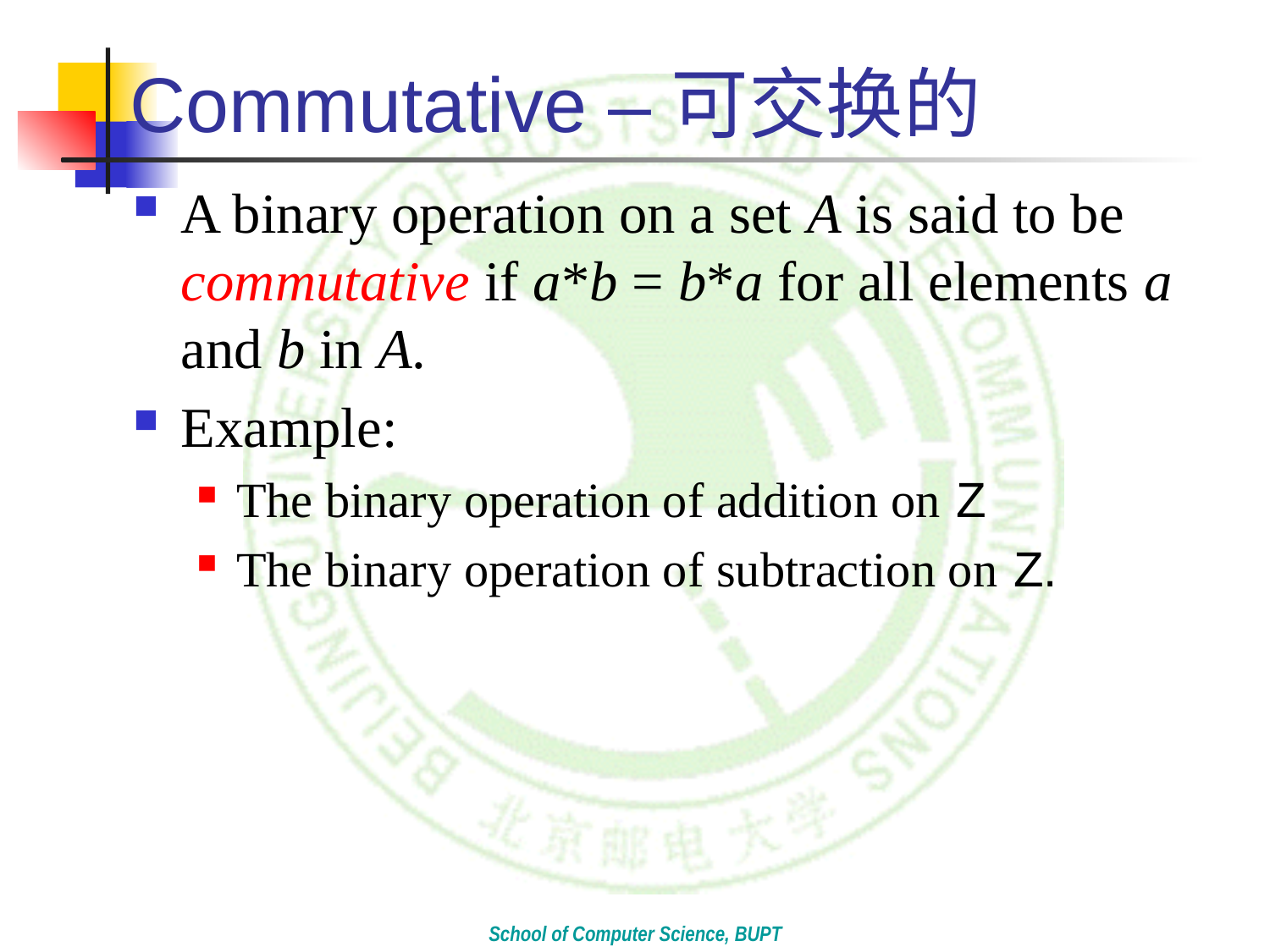

# Commutative –可交换的
A binary operation on a set A is said to be commutative if a*b = b*a for all elements a and b in A.
Example:
The binary operation of addition on Z
The binary operation of subtraction on Z.

School of Computer Science, BUPT
33